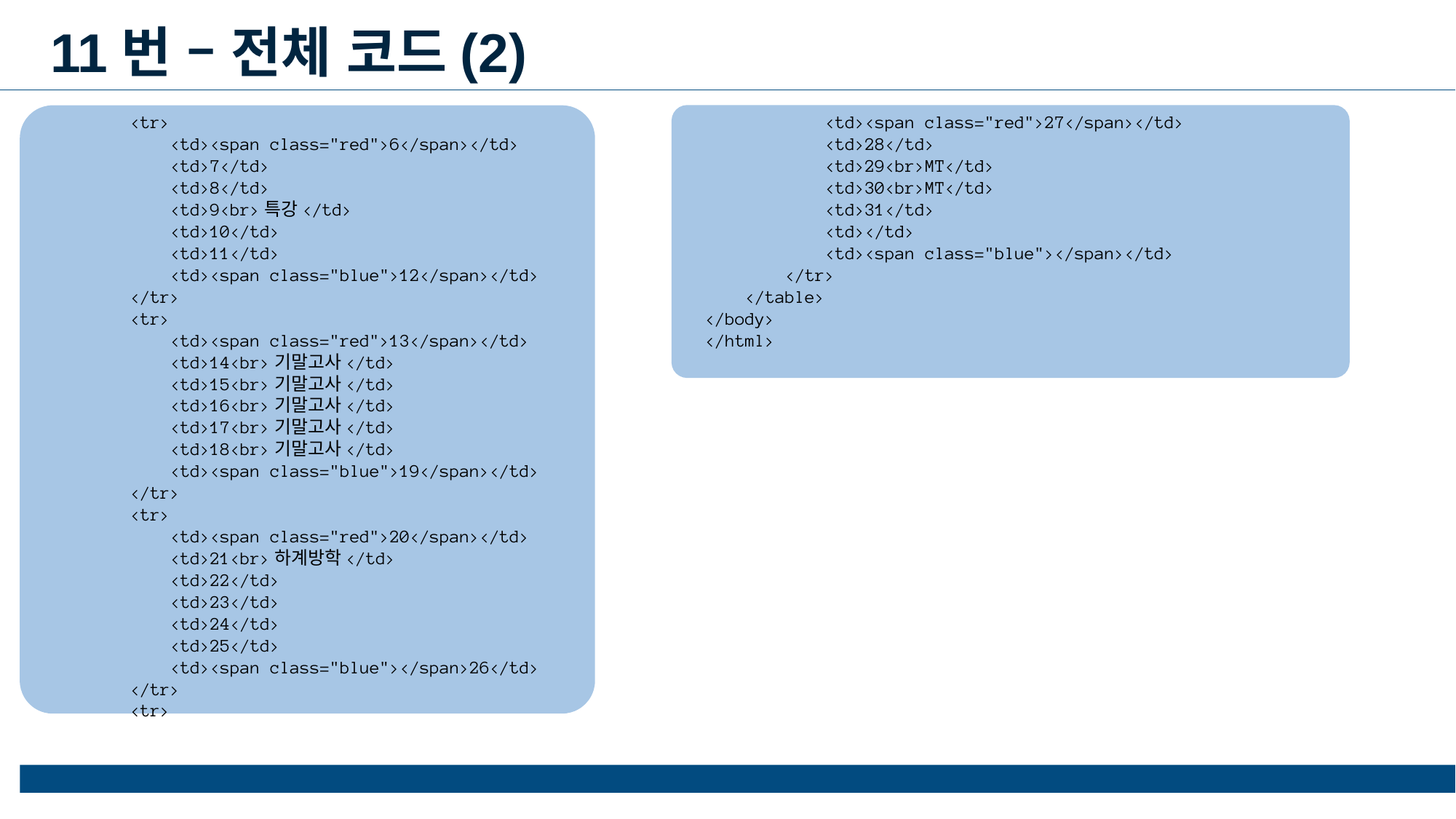

11번 – 전체 코드(2)

        <tr>
            <td><span class="red">6</span></td>
            <td>7</td>
            <td>8</td>
            <td>9<br>특강</td>
            <td>10</td>
            <td>11</td>
            <td><span class="blue">12</span></td>
        </tr>
        <tr>
            <td><span class="red">13</span></td>
            <td>14<br>기말고사</td>
            <td>15<br>기말고사</td>
            <td>16<br>기말고사</td>
            <td>17<br>기말고사</td>
            <td>18<br>기말고사</td>
            <td><span class="blue">19</span></td>
        </tr>
        <tr>
            <td><span class="red">20</span></td>
            <td>21<br>하계방학</td>
            <td>22</td>
            <td>23</td>
            <td>24</td>
            <td>25</td>
            <td><span class="blue"></span>26</td>
        </tr>
        <tr>
            <td><span class="red">27</span></td>
            <td>28</td>
            <td>29<br>MT</td>
            <td>30<br>MT</td>
            <td>31</td>
            <td></td>
            <td><span class="blue"></span></td>
        </tr>
    </table>
</body>
</html>